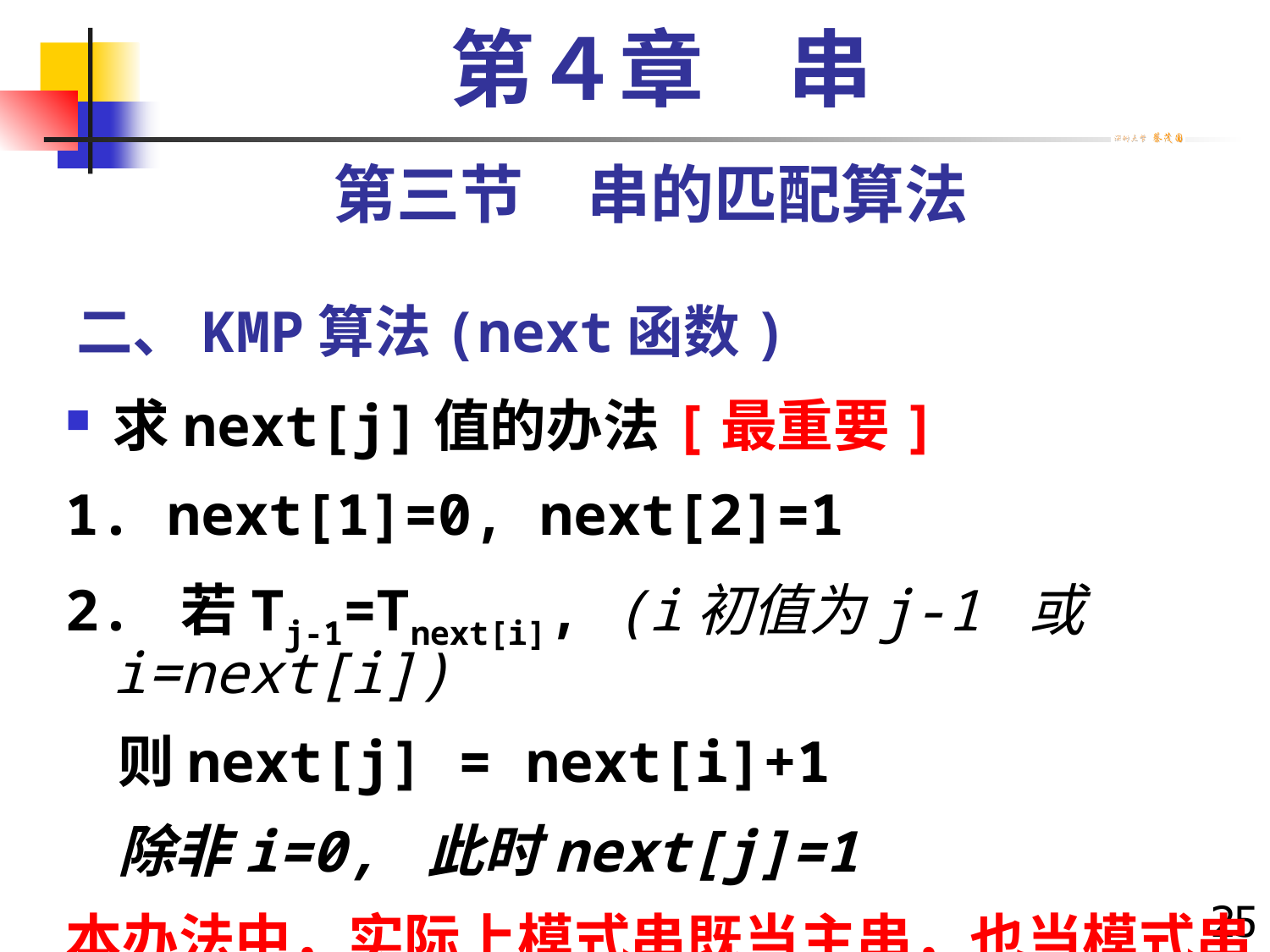

第４章　串
第三节　串的匹配算法
# 二、KMP算法(next函数)
求next[j]值的办法[最重要]
1. next[1]=0, next[2]=1
2. 若Tj-1=Tnext[i], (i初值为j-1 或 i=next[i])
   则next[j] = next[i]+1
   除非i=0, 此时next[j]=1
本办法中，实际上模式串既当主串，也当模式串
25